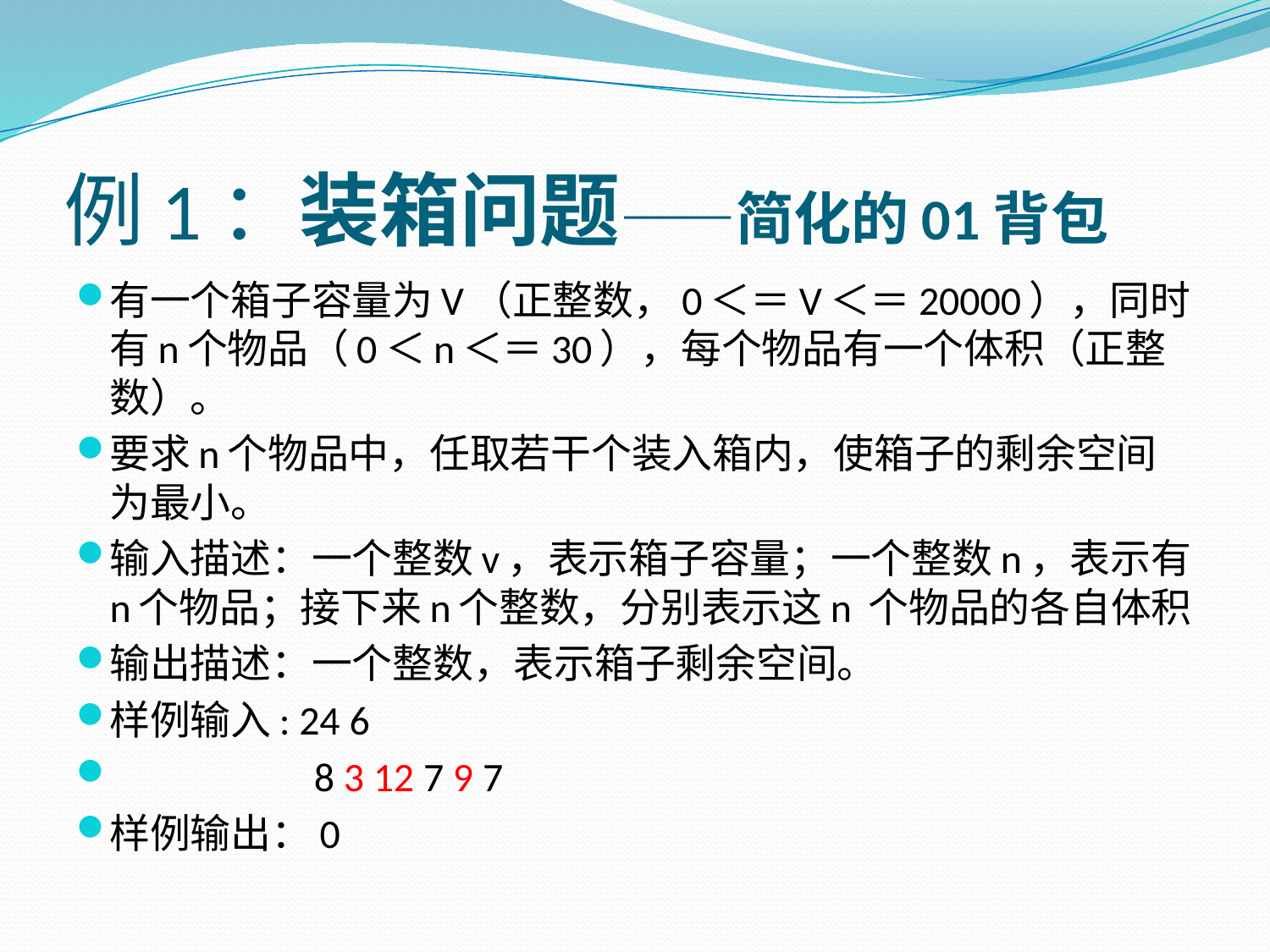

# 例1：装箱问题——简化的01背包
有一个箱子容量为V（正整数，0＜＝V＜＝20000），同时有n个物品（0＜n＜＝30），每个物品有一个体积（正整数）。
要求n个物品中，任取若干个装入箱内，使箱子的剩余空间为最小。
输入描述：一个整数v，表示箱子容量；一个整数n，表示有n个物品；接下来n个整数，分别表示这n 个物品的各自体积
输出描述：一个整数，表示箱子剩余空间。
样例输入: 24 6
	           8 3 12 7 9 7
样例输出：0